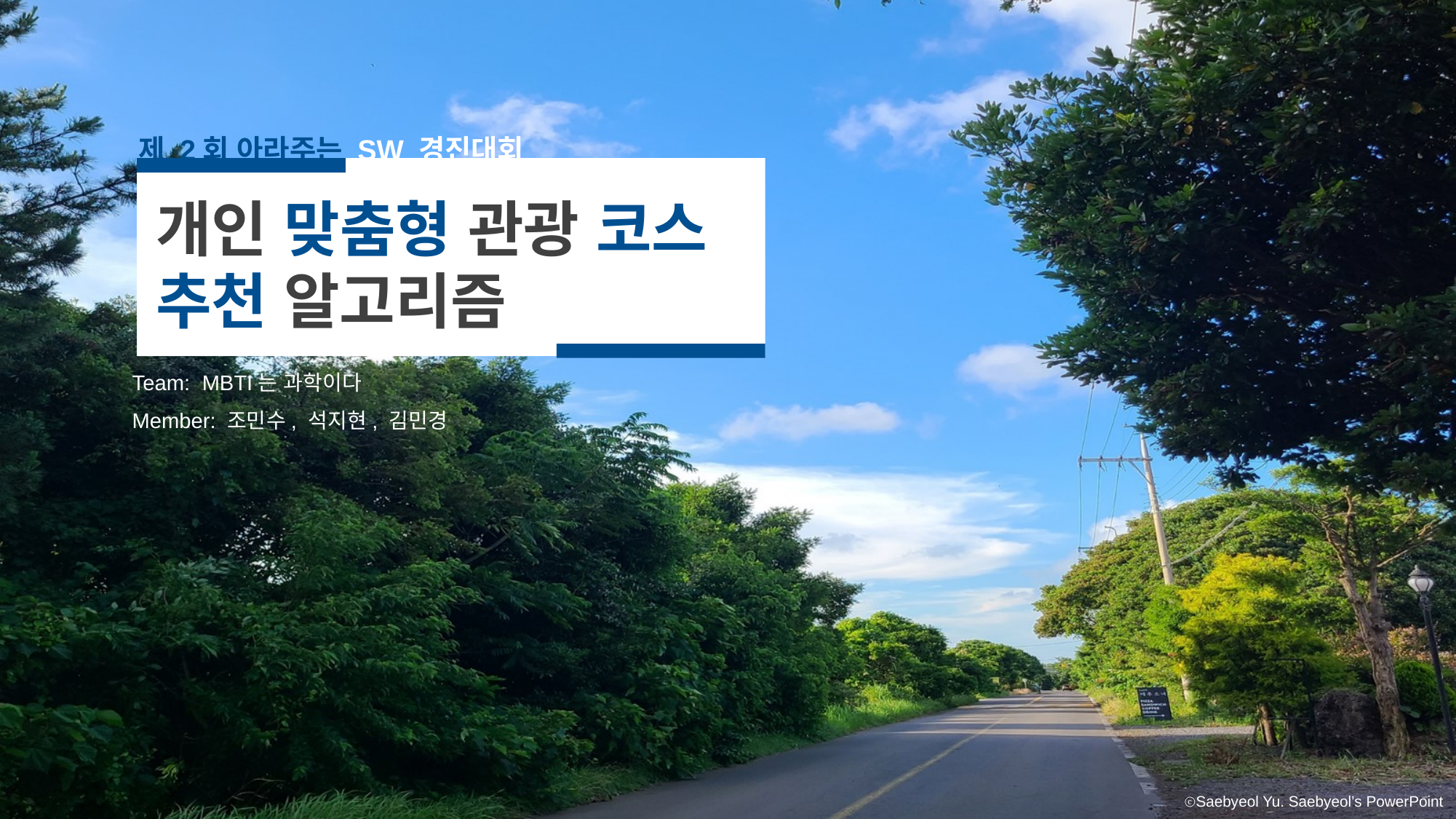

제 2회 아라주는 SW 경진대회

개인 맞춤형 관광 코스
추천 알고리즘

Team:  MBTI는 과학이다
Member: 조민수, 석지현, 김민경
ⓒSaebyeol Yu. Saebyeol’s PowerPoint